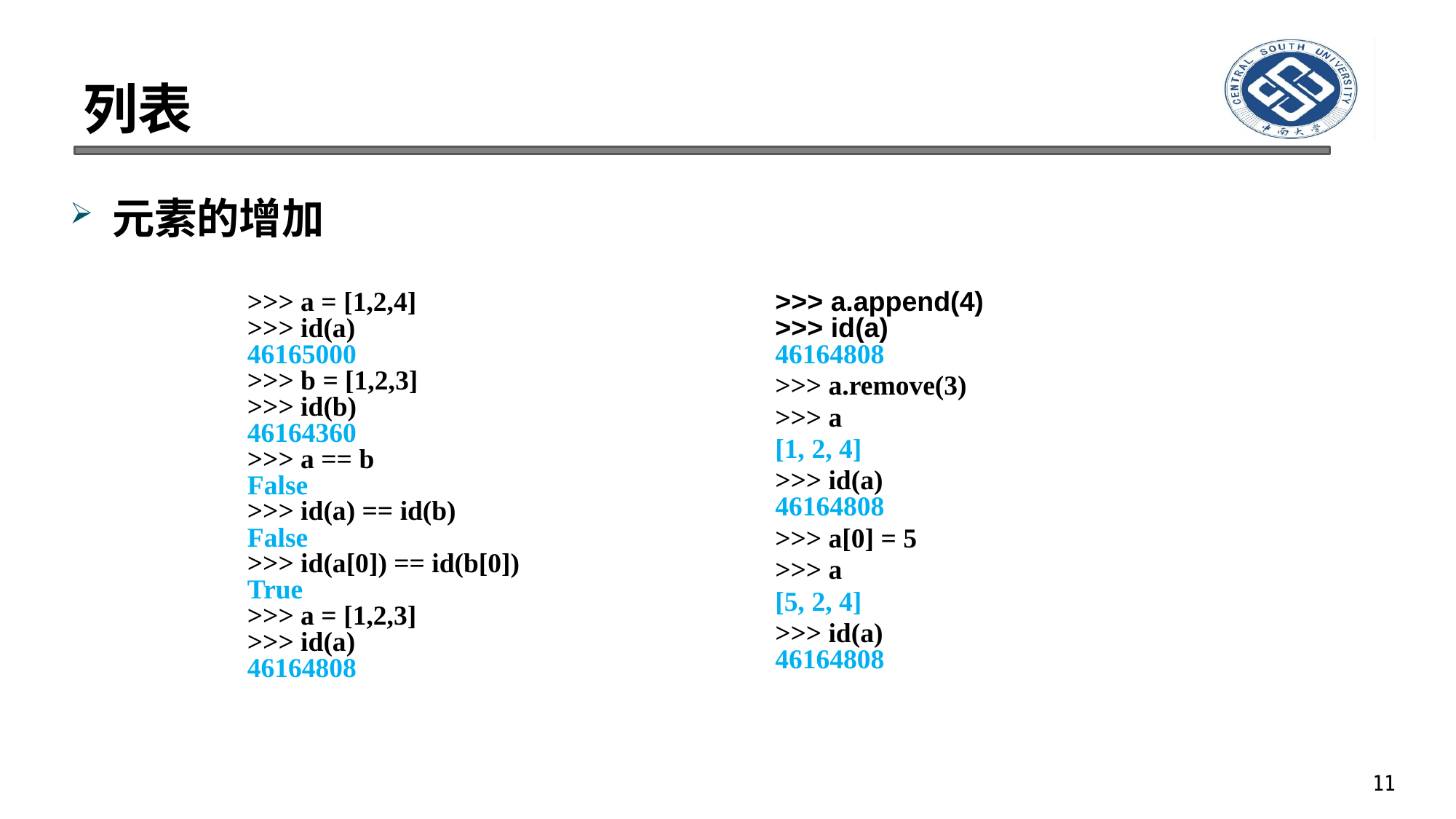

# 列表
元素的增加
>>> a = [1,2,4]
>>> id(a)
46165000
>>> b = [1,2,3]
>>> id(b)
46164360
>>> a == b
False
>>> id(a) == id(b)
False
>>> id(a[0]) == id(b[0])
True
>>> a = [1,2,3]
>>> id(a)
46164808
>>> a.append(4)
>>> id(a)
46164808
>>> a.remove(3)
>>> a
[1, 2, 4]
>>> id(a)
46164808
>>> a[0] = 5
>>> a
[5, 2, 4]
>>> id(a)
46164808
11